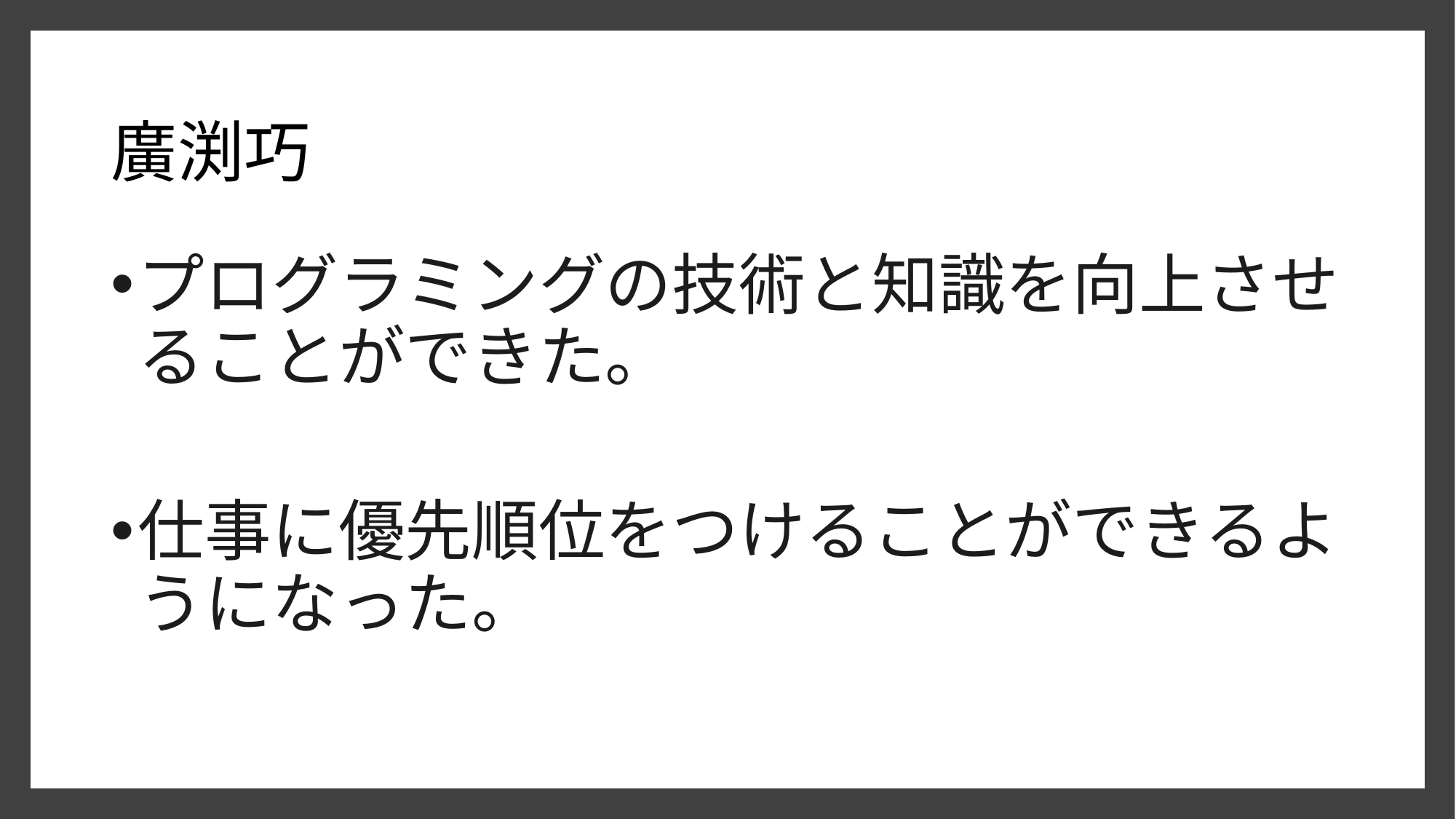

# 廣渕巧
プログラミングの技術と知識を向上させることができた。

仕事に優先順位をつけることができるようになった。